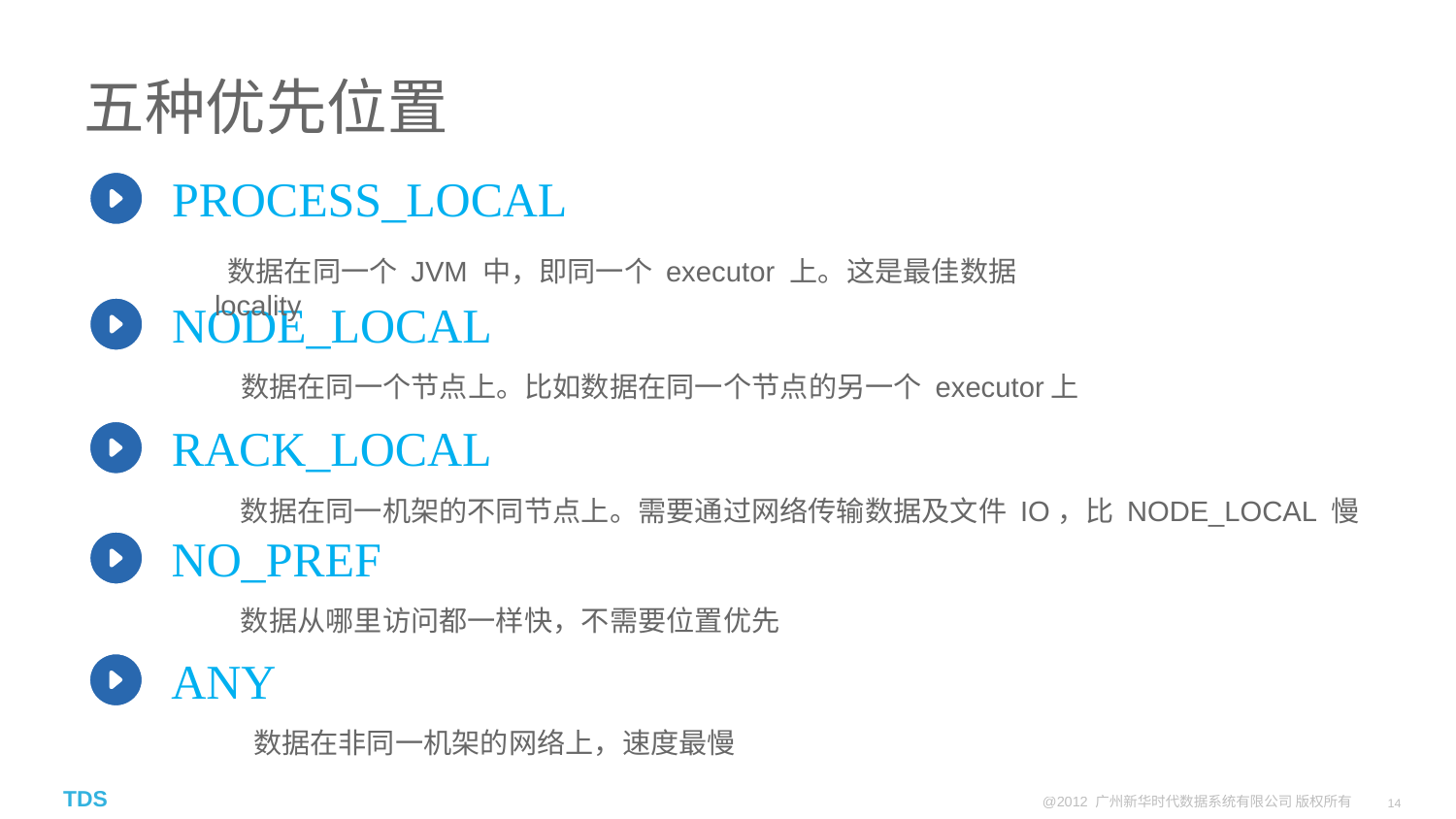

# 五种优先位置

PROCESS_LOCAL
 数据在同一个 JVM 中，即同一个 executor 上。这是最佳数据 locality

NODE_LOCAL
数据在同一个节点上。比如数据在同一个节点的另一个 executor上

RACK_LOCAL
数据在同一机架的不同节点上。需要通过网络传输数据及文件 IO，比 NODE_LOCAL 慢

NO_PREF
数据从哪里访问都一样快，不需要位置优先

ANY
 数据在非同一机架的网络上，速度最慢